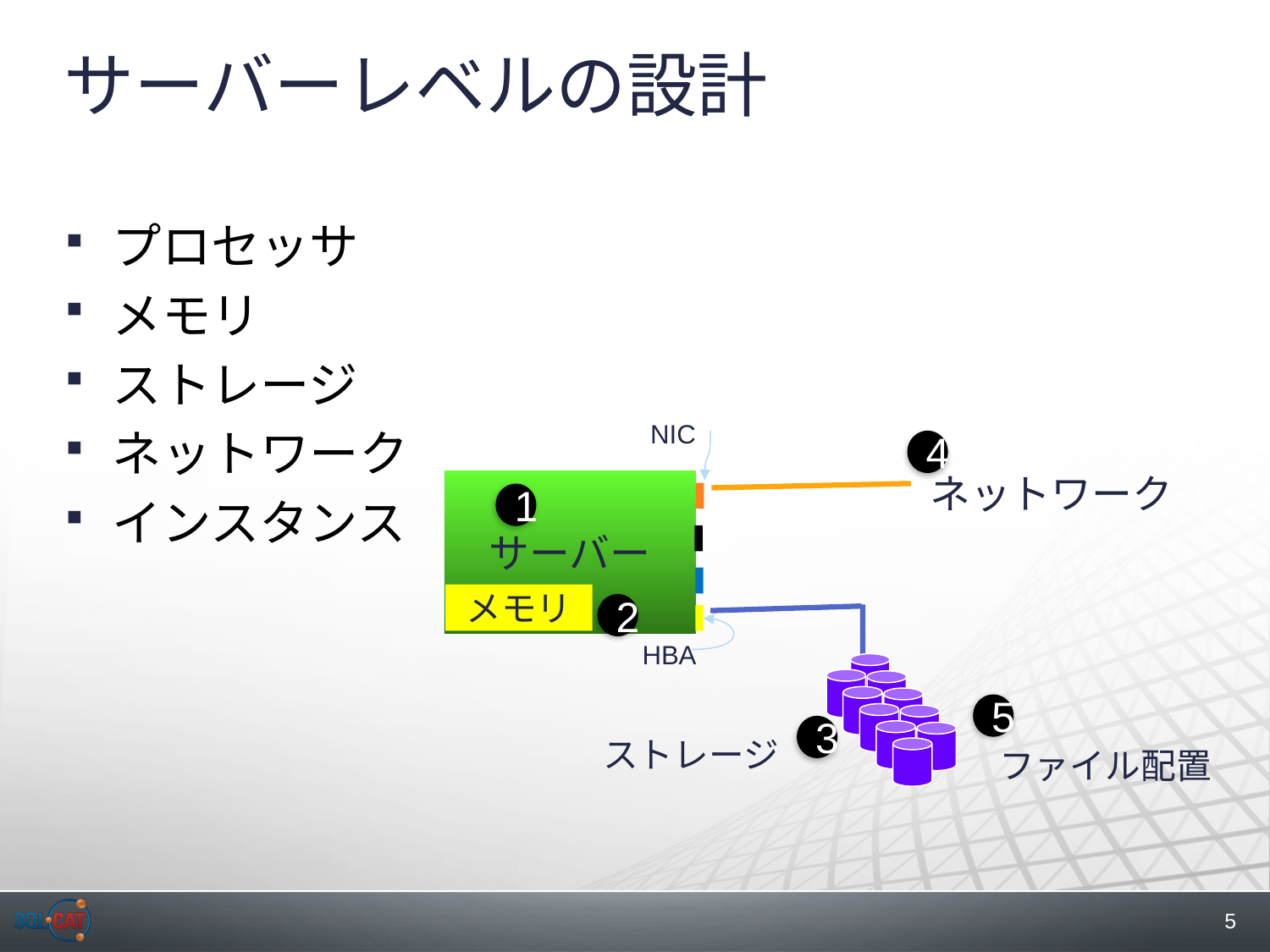

# サーバーレベルの設計
プロセッサ
メモリ
ストレージ
ネットワーク
インスタンス
NIC
4
ネットワーク
サーバー

1

メモリ
2

HBA

5
3
ストレージ
ファイル配置